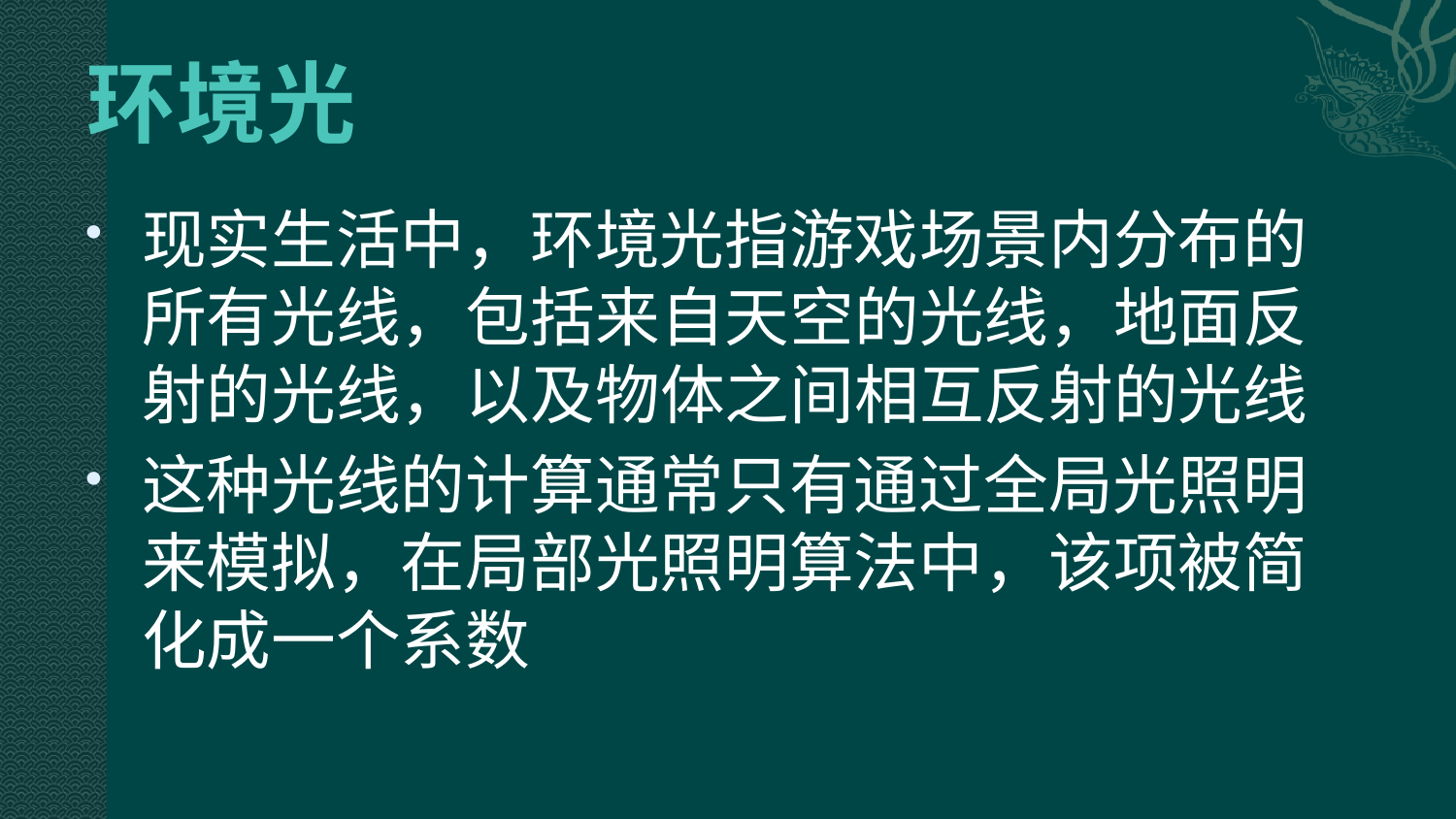

# 环境光
现实生活中，环境光指游戏场景内分布的所有光线，包括来自天空的光线，地面反射的光线，以及物体之间相互反射的光线
这种光线的计算通常只有通过全局光照明来模拟，在局部光照明算法中，该项被简化成一个系数